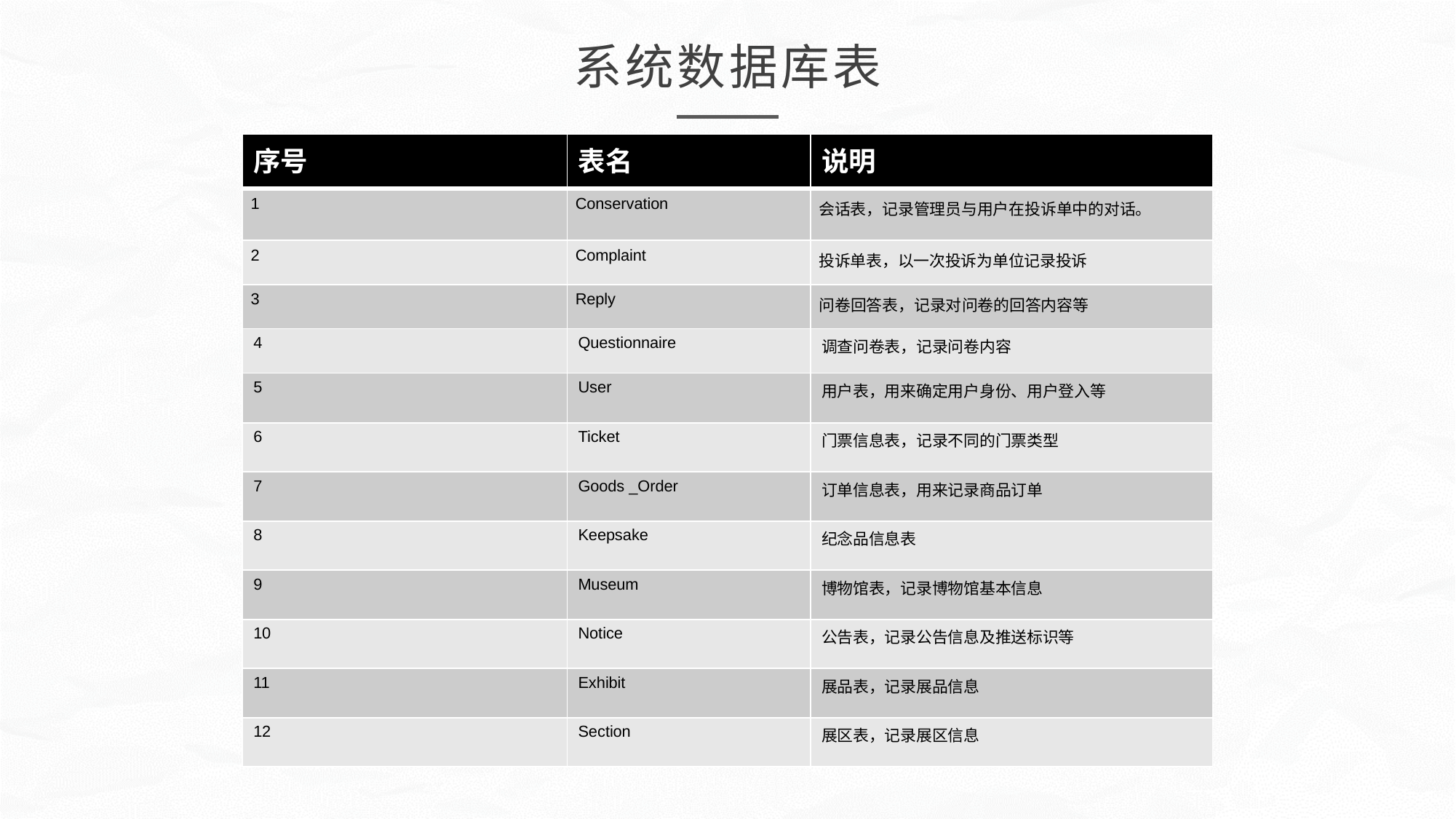

系统数据库表
| 序号 | 表名 | 说明 |
| --- | --- | --- |
| 1 | Conservation | 会话表，记录管理员与用户在投诉单中的对话。 |
| 2 | Complaint | 投诉单表，以一次投诉为单位记录投诉 |
| 3 | Reply | 问卷回答表，记录对问卷的回答内容等 |
| 4 | Questionnaire | 调查问卷表，记录问卷内容 |
| 5 | User | 用户表，用来确定用户身份、用户登入等 |
| 6 | Ticket | 门票信息表，记录不同的门票类型 |
| 7 | Goods \_Order | 订单信息表，用来记录商品订单 |
| 8 | Keepsake | 纪念品信息表 |
| 9 | Museum | 博物馆表，记录博物馆基本信息 |
| 10 | Notice | 公告表，记录公告信息及推送标识等 |
| 11 | Exhibit | 展品表，记录展品信息 |
| 12 | Section | 展区表，记录展区信息 |